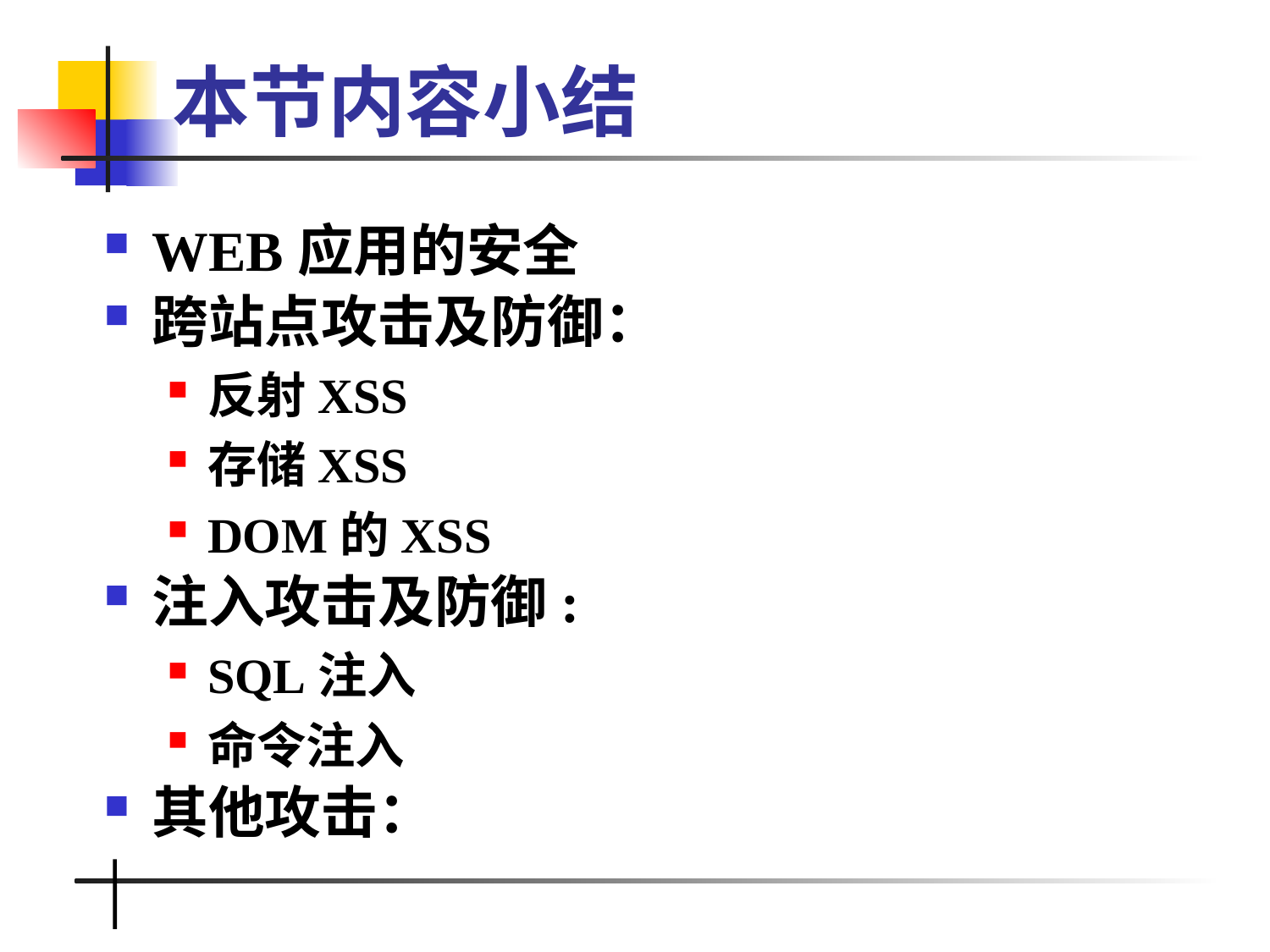

# 本节内容小结
WEB应用的安全
跨站点攻击及防御：
反射XSS
存储XSS
DOM的XSS
注入攻击及防御:
SQL注入
命令注入
其他攻击：